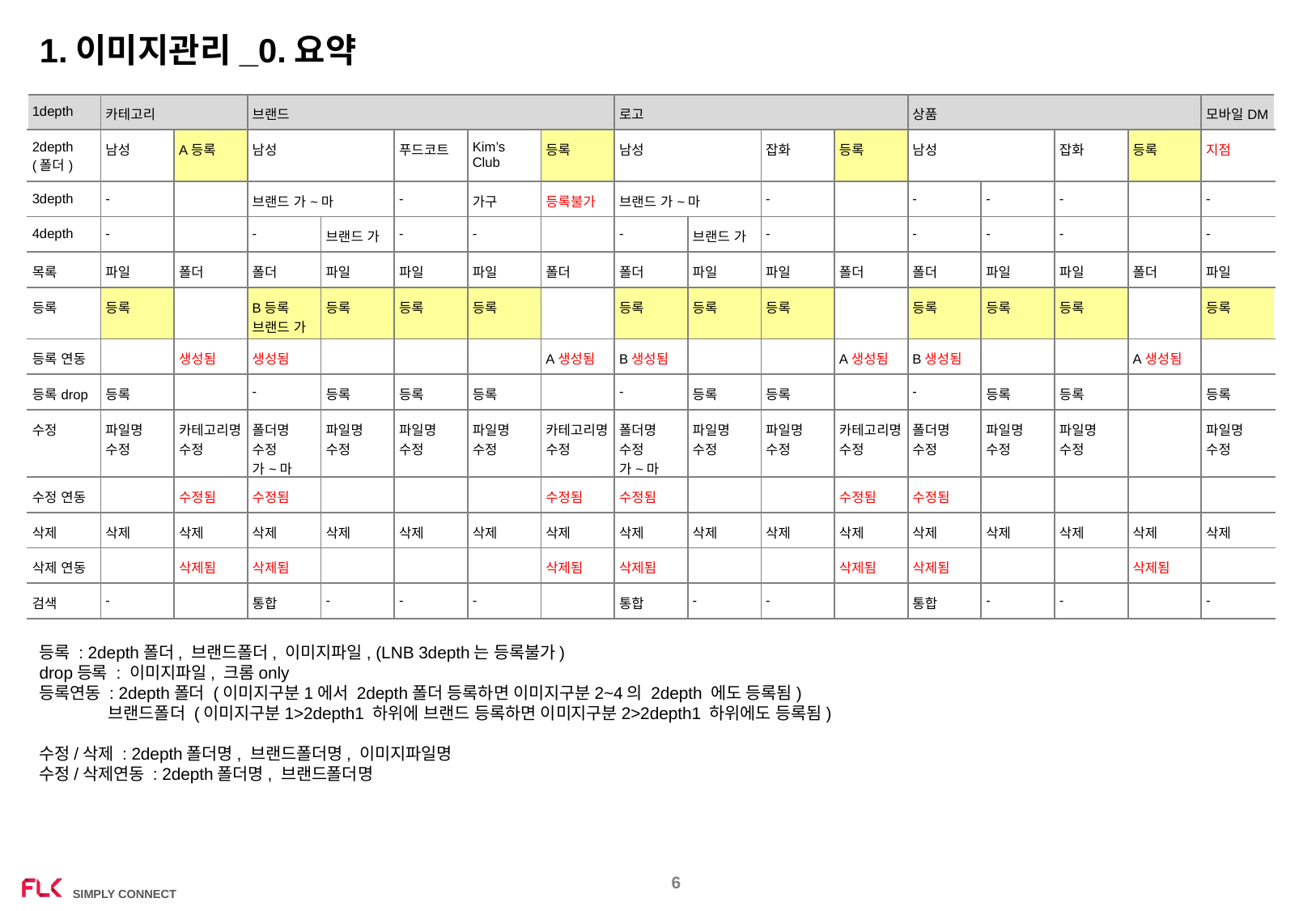

1.이미지관리_0.요약
| 1depth | 카테고리 |  | 브랜드 |  |  |  |  | 로고 |  |  |  | 상품 |  |  |  | 모바일DM |
| --- | --- | --- | --- | --- | --- | --- | --- | --- | --- | --- | --- | --- | --- | --- | --- | --- |
| 2depth (폴더) | 남성 | A등록 | 남성 |  | 푸드코트 | Kim’s Club | 등록 | 남성 |  | 잡화 | 등록 | 남성 |  | 잡화 | 등록 | 지점 |
| 3depth | - |  | 브랜드 가~마 |  | - | 가구 | 등록불가 | 브랜드 가~마 |  | - |  | - | - | - |  | - |
| 4depth | - |  | - | 브랜드 가 | - | - |  | - | 브랜드 가 | - |  | - | - | - |  | - |
| 목록 | 파일 | 폴더 | 폴더 | 파일 | 파일 | 파일 | 폴더 | 폴더 | 파일 | 파일 | 폴더 | 폴더 | 파일 | 파일 | 폴더 | 파일 |
| 등록 | 등록 |  | B등록 브랜드 가 | 등록 | 등록 | 등록 |  | 등록 | 등록 | 등록 |  | 등록 | 등록 | 등록 |  | 등록 |
| 등록 연동 |  | 생성됨 | 생성됨 |  |  |  | A생성됨 | B생성됨 |  |  | A생성됨 | B생성됨 |  |  | A생성됨 |  |
| 등록drop | 등록 |  | - | 등록 | 등록 | 등록 |  | - | 등록 | 등록 |  | - | 등록 | 등록 |  | 등록 |
| 수정 | 파일명 수정 | 카테고리명 수정 | 폴더명 수정 가~마 | 파일명 수정 | 파일명 수정 | 파일명 수정 | 카테고리명 수정 | 폴더명 수정 가~마 | 파일명 수정 | 파일명 수정 | 카테고리명 수정 | 폴더명 수정 | 파일명 수정 | 파일명 수정 |  | 파일명 수정 |
| 수정 연동 |  | 수정됨 | 수정됨 |  |  |  | 수정됨 | 수정됨 |  |  | 수정됨 | 수정됨 |  |  |  |  |
| 삭제 | 삭제 | 삭제 | 삭제 | 삭제 | 삭제 | 삭제 | 삭제 | 삭제 | 삭제 | 삭제 | 삭제 | 삭제 | 삭제 | 삭제 | 삭제 | 삭제 |
| 삭제 연동 |  | 삭제됨 | 삭제됨 |  |  |  | 삭제됨 | 삭제됨 |  |  | 삭제됨 | 삭제됨 |  |  | 삭제됨 |  |
| 검색 | - |  | 통합 | - | - | - |  | 통합 | - | - |  | 통합 | - | - |  | - |
등록 : 2depth폴더, 브랜드폴더, 이미지파일, (LNB 3depth는 등록불가)
drop등록 : 이미지파일, 크롬only
등록연동 : 2depth폴더 (이미지구분1에서 2depth폴더 등록하면 이미지구분2~4의 2depth 에도 등록됨)
              브랜드폴더 (이미지구분1>2depth1 하위에 브랜드 등록하면 이미지구분2>2depth1 하위에도 등록됨)

수정/삭제 : 2depth폴더명, 브랜드폴더명, 이미지파일명
수정/삭제연동 : 2depth폴더명, 브랜드폴더명